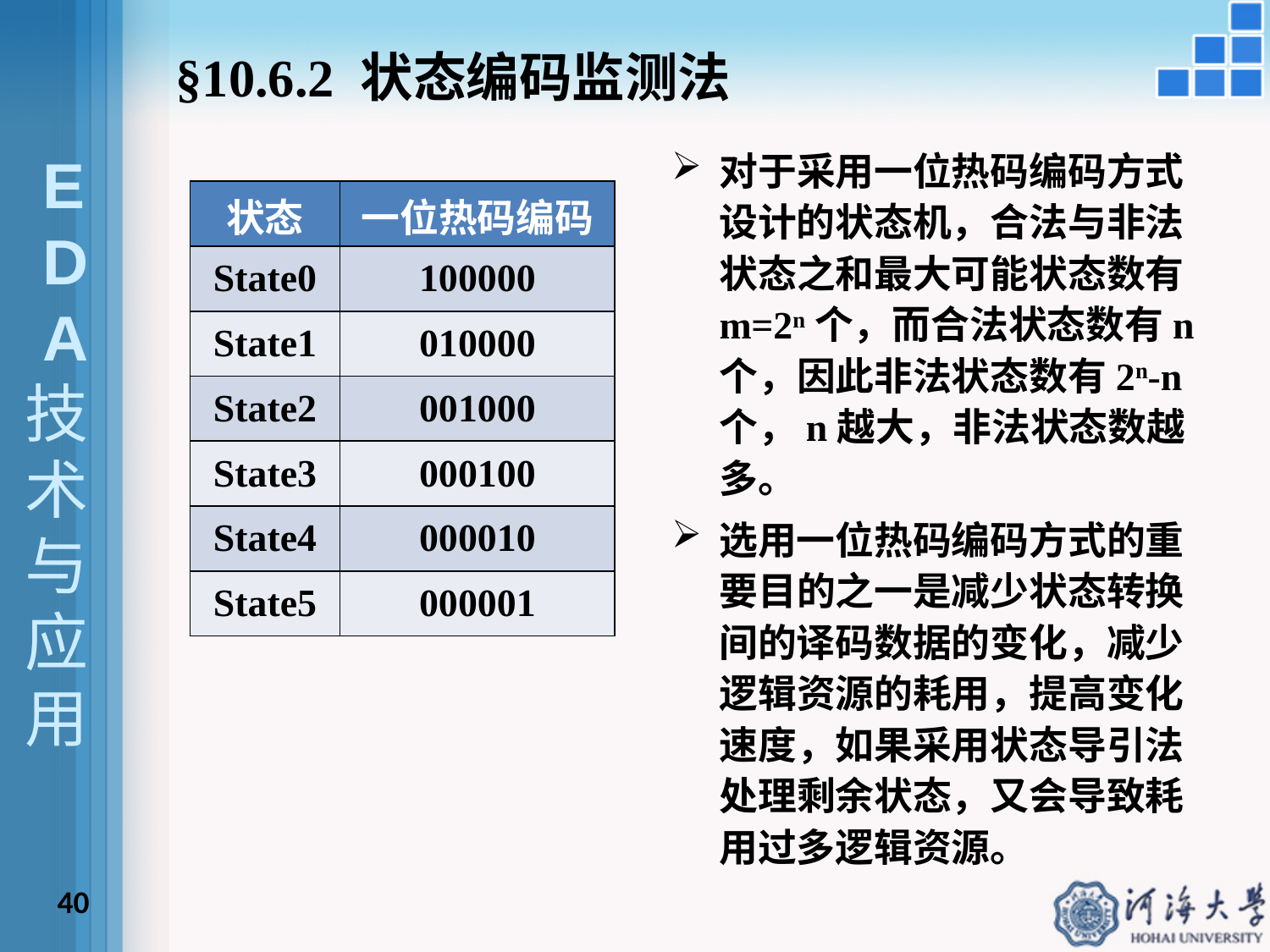

§10.6.2 状态编码监测法
 E
 D
 A技术与应用
对于采用一位热码编码方式设计的状态机，合法与非法状态之和最大可能状态数有m=2n个，而合法状态数有n个，因此非法状态数有2n-n个，n越大，非法状态数越多。
选用一位热码编码方式的重要目的之一是减少状态转换间的译码数据的变化，减少逻辑资源的耗用，提高变化速度，如果采用状态导引法处理剩余状态，又会导致耗用过多逻辑资源。
| 状态 | 一位热码编码 |
| --- | --- |
| State0 | 100000 |
| State1 | 010000 |
| State2 | 001000 |
| State3 | 000100 |
| State4 | 000010 |
| State5 | 000001 |
40